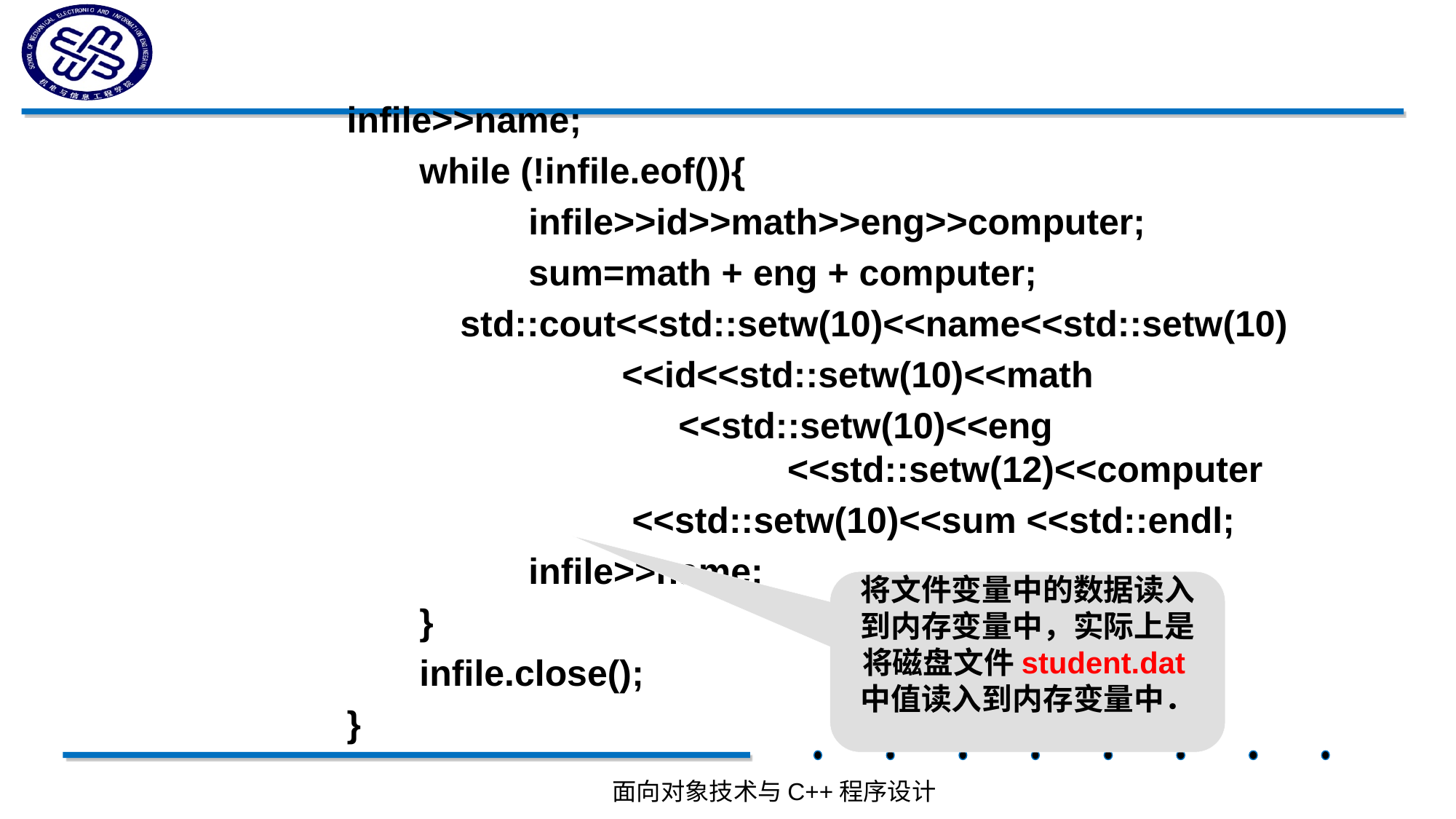

infile>>name;
	while (!infile.eof()){
		infile>>id>>math>>eng>>computer;
		sum=math + eng + computer;
	    std::cout<<std::setw(10)<<name<<std::setw(10)
                           <<id<<std::setw(10)<<math
			    <<std::setw(10)<<eng    					    <<std::setw(12)<<computer
                            <<std::setw(10)<<sum <<std::endl;
	 	infile>>name;
	}
	infile.close();
}
将文件变量中的数据读入到内存变量中，实际上是
将磁盘文件student.dat中值读入到内存变量中．

面向对象技术与C++程序设计
19